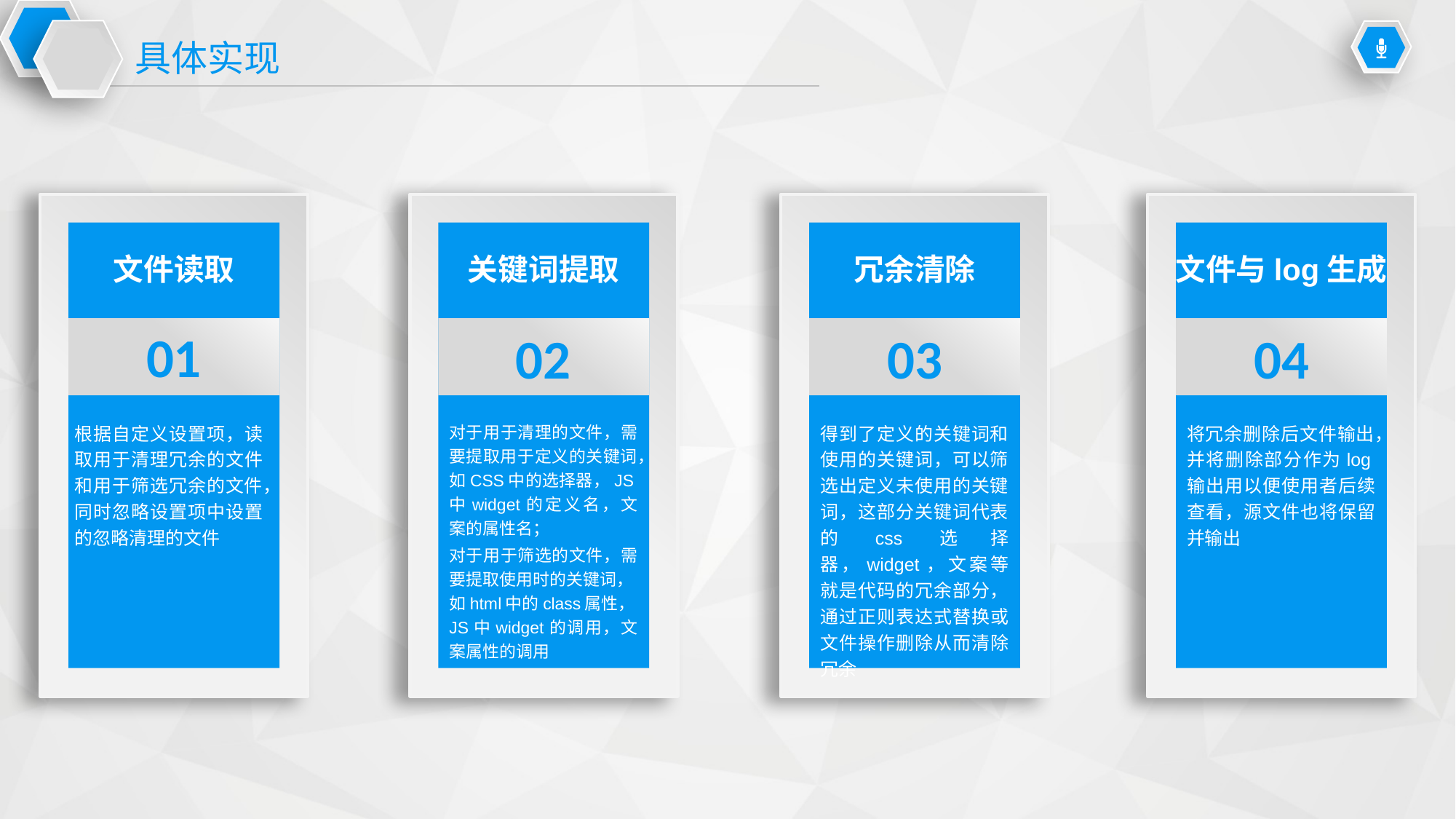

具体实现

文件读取
01
根据自定义设置项，读取用于清理冗余的文件和用于筛选冗余的文件，同时忽略设置项中设置的忽略清理的文件

关键词提取
02
对于用于清理的文件，需要提取用于定义的关键词，如CSS中的选择器，JS中widget的定义名，文案的属性名；
对于用于筛选的文件，需要提取使用时的关键词， 如html中的class属性，JS中widget的调用，文案属性的调用

冗余清除
03
得到了定义的关键词和使用的关键词，可以筛选出定义未使用的关键词，这部分关键词代表的css选择器，widget，文案等就是代码的冗余部分，通过正则表达式替换或文件操作删除从而清除冗余

文件与log生成
04
将冗余删除后文件输出，并将删除部分作为log输出用以便使用者后续查看，源文件也将保留并输出